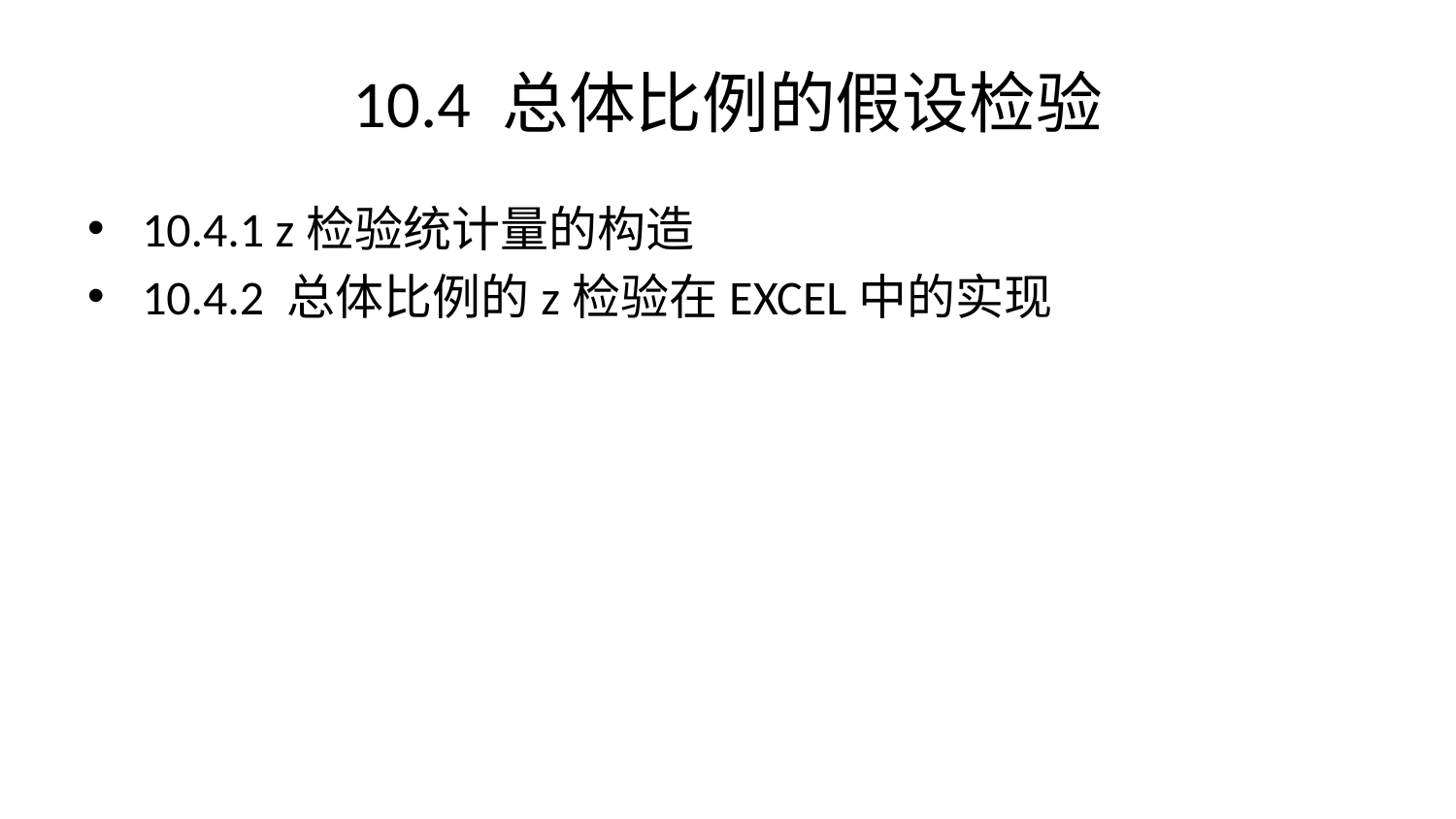

# 10.4 总体比例的假设检验
10.4.1 z检验统计量的构造
10.4.2 总体比例的z检验在EXCEL中的实现